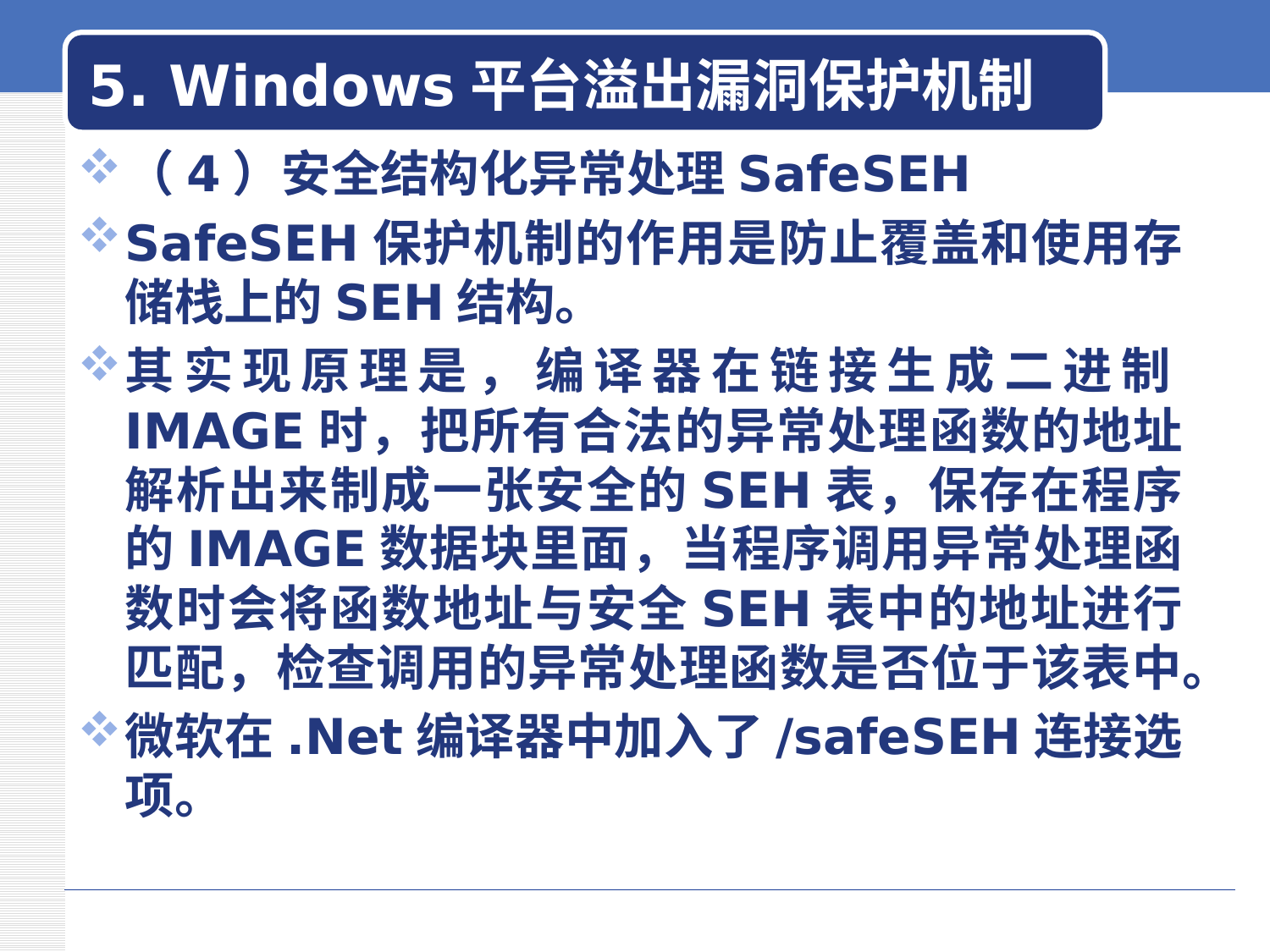

# 5. Windows平台溢出漏洞保护机制
（4）安全结构化异常处理SafeSEH
SafeSEH保护机制的作用是防止覆盖和使用存储栈上的SEH结构。
其实现原理是，编译器在链接生成二进制IMAGE时，把所有合法的异常处理函数的地址解析出来制成一张安全的SEH表，保存在程序的IMAGE数据块里面，当程序调用异常处理函数时会将函数地址与安全SEH表中的地址进行匹配，检查调用的异常处理函数是否位于该表中。
微软在.Net编译器中加入了/safeSEH连接选项。